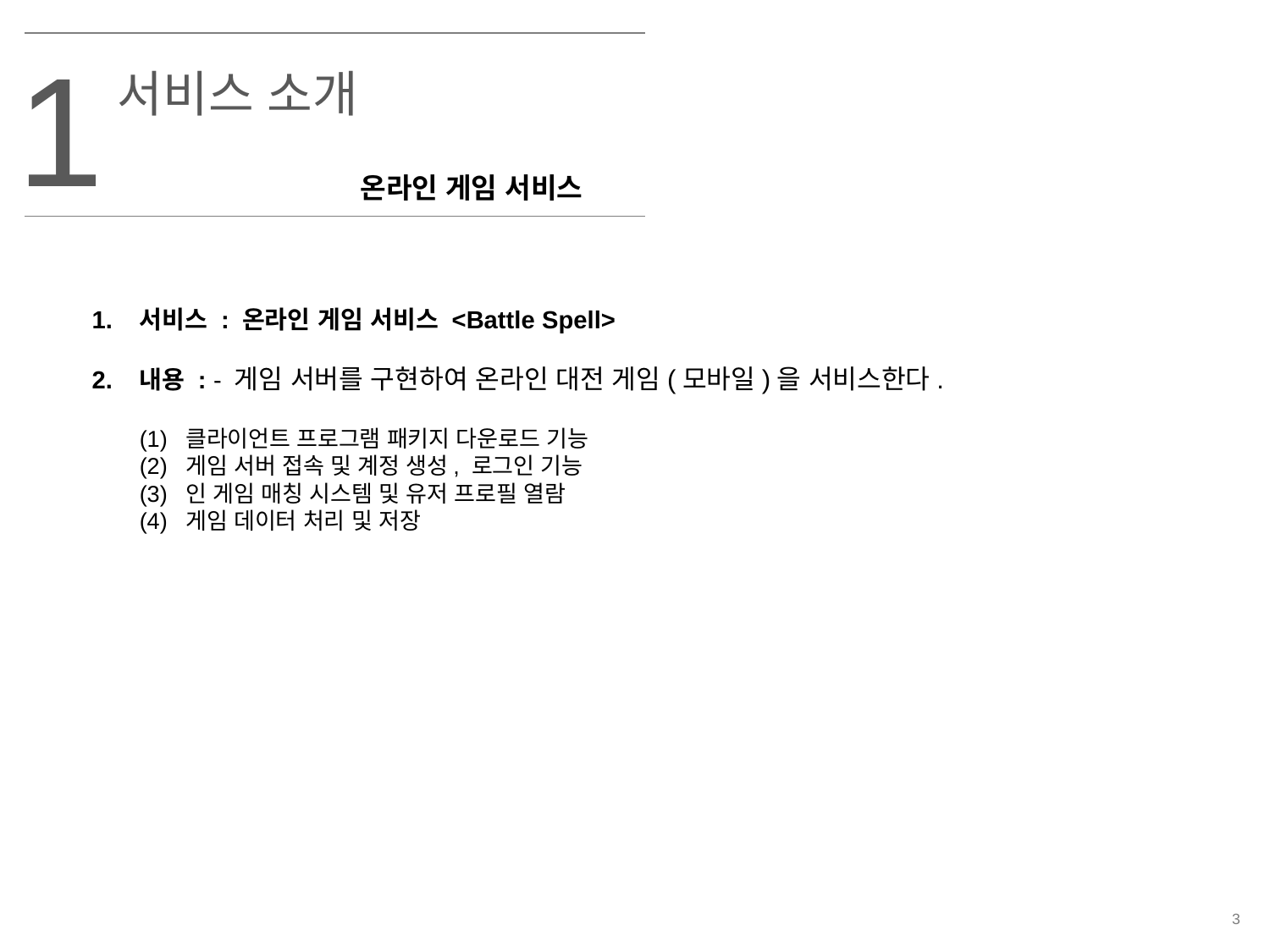

1
서비스 소개

온라인 게임 서비스

서비스 : 온라인 게임 서비스 <Battle Spell>
내용 : - 게임 서버를 구현하여 온라인 대전 게임(모바일)을 서비스한다.
(1)  클라이언트 프로그램 패키지 다운로드 기능
(2)  게임 서버 접속 및 계정 생성, 로그인 기능
(3)  인 게임 매칭 시스템 및 유저 프로필 열람
(4)  게임 데이터 처리 및 저장